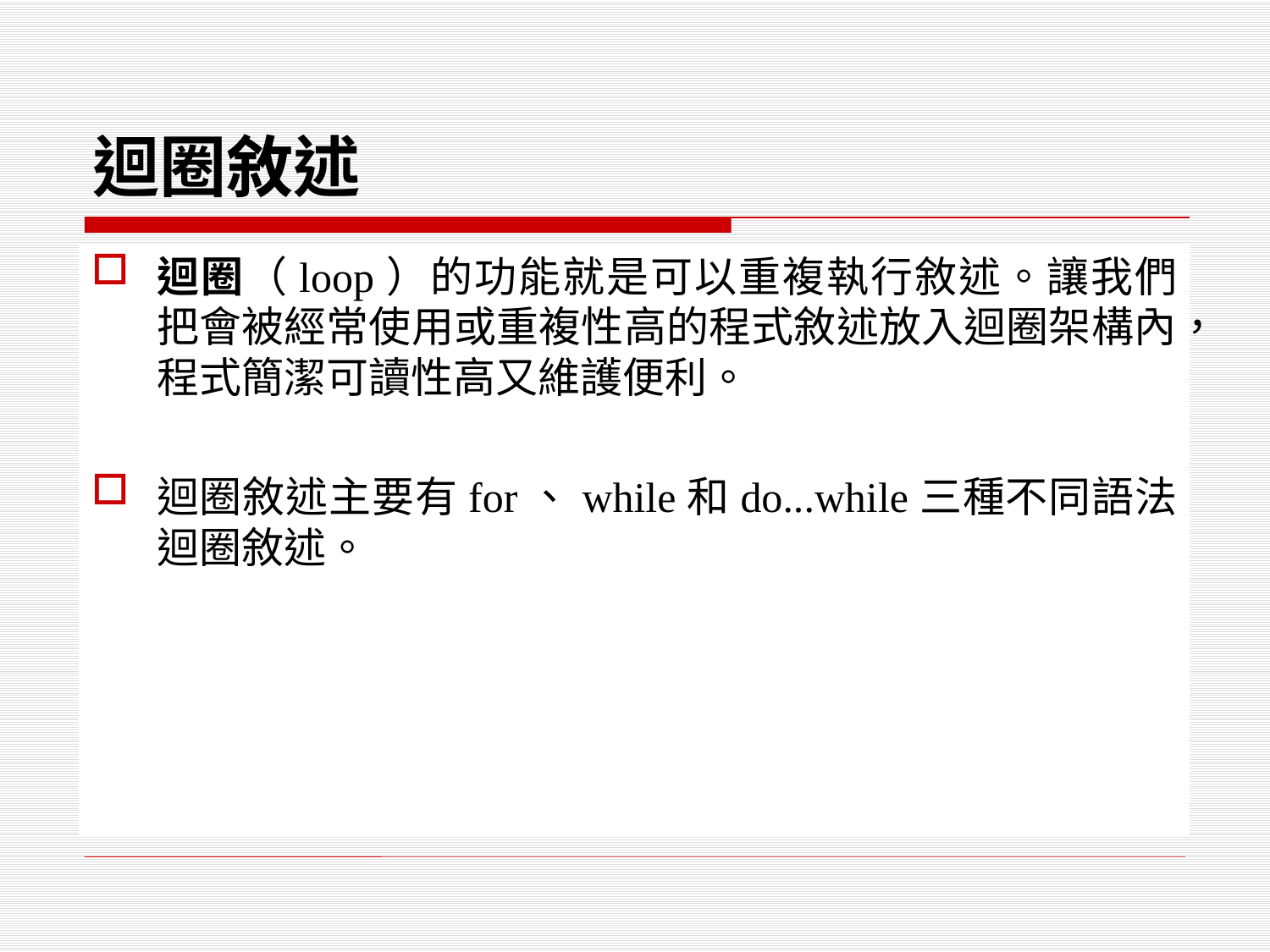

# 迴圈敘述
迴圈（loop）的功能就是可以重複執行敘述。讓我們把會被經常使用或重複性高的程式敘述放入迴圈架構內，程式簡潔可讀性高又維護便利。

迴圈敘述主要有for、while和do...while三種不同語法迴圈敘述。